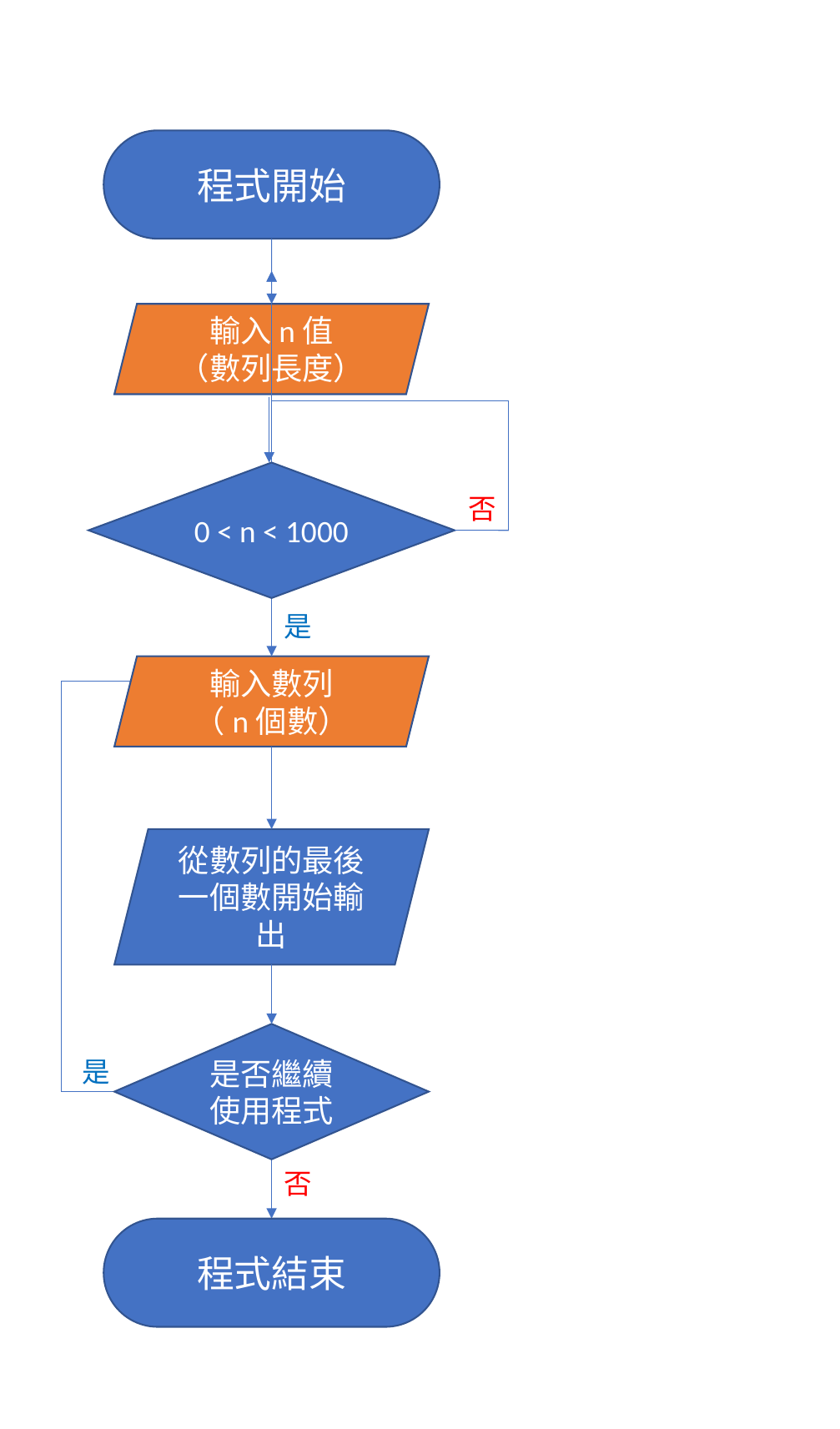

程式開始
輸入n值
（數列長度）
0 < n < 1000
輸入數列
（n個數）
從數列的最後一個數開始輸出
是否繼續
使用程式
否
程式結束
否
是
是